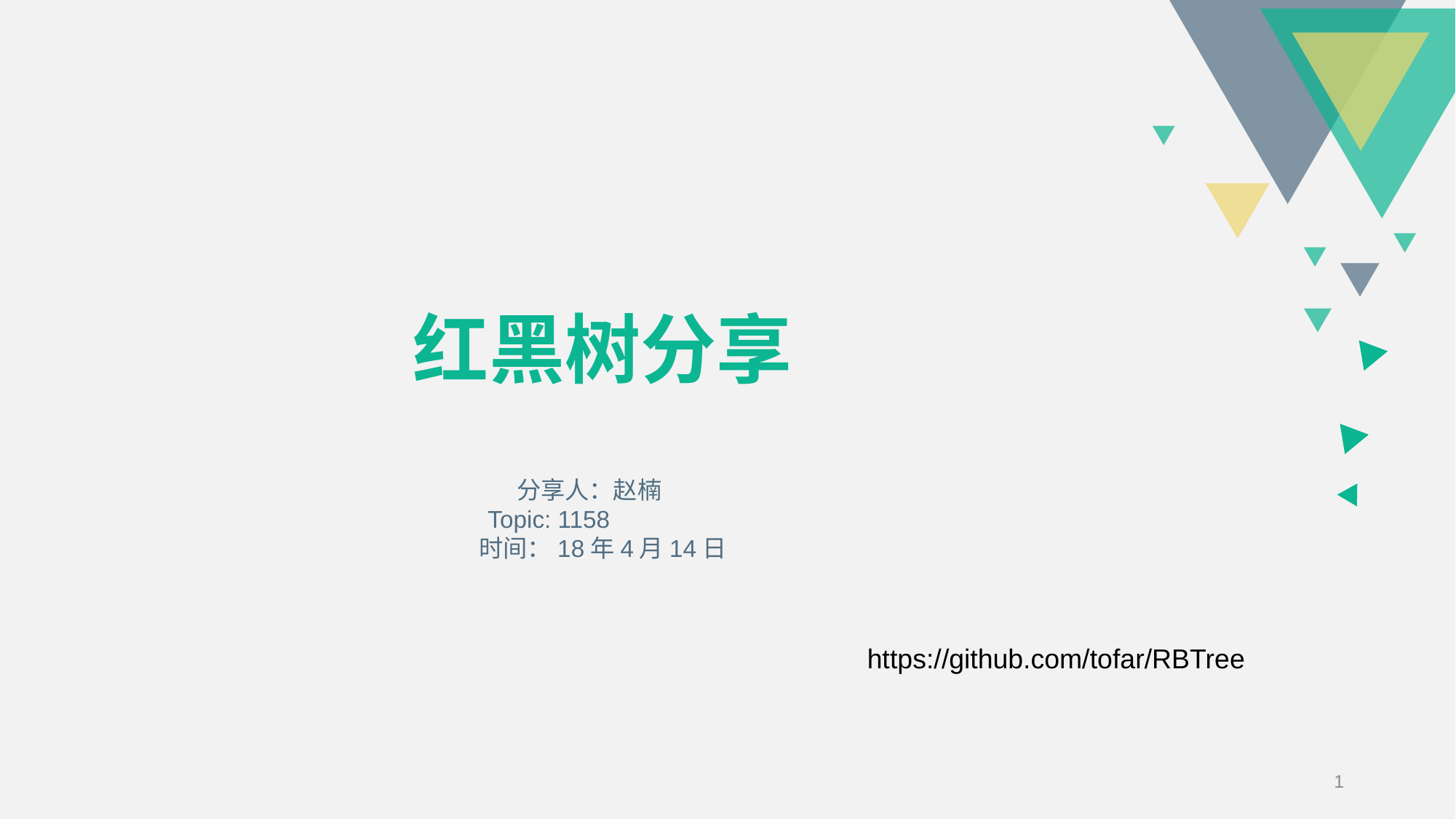

红黑树分享

分享人：赵楠
Topic: 1158
时间：18年4月14日

https://github.com/tofar/RBTree

1